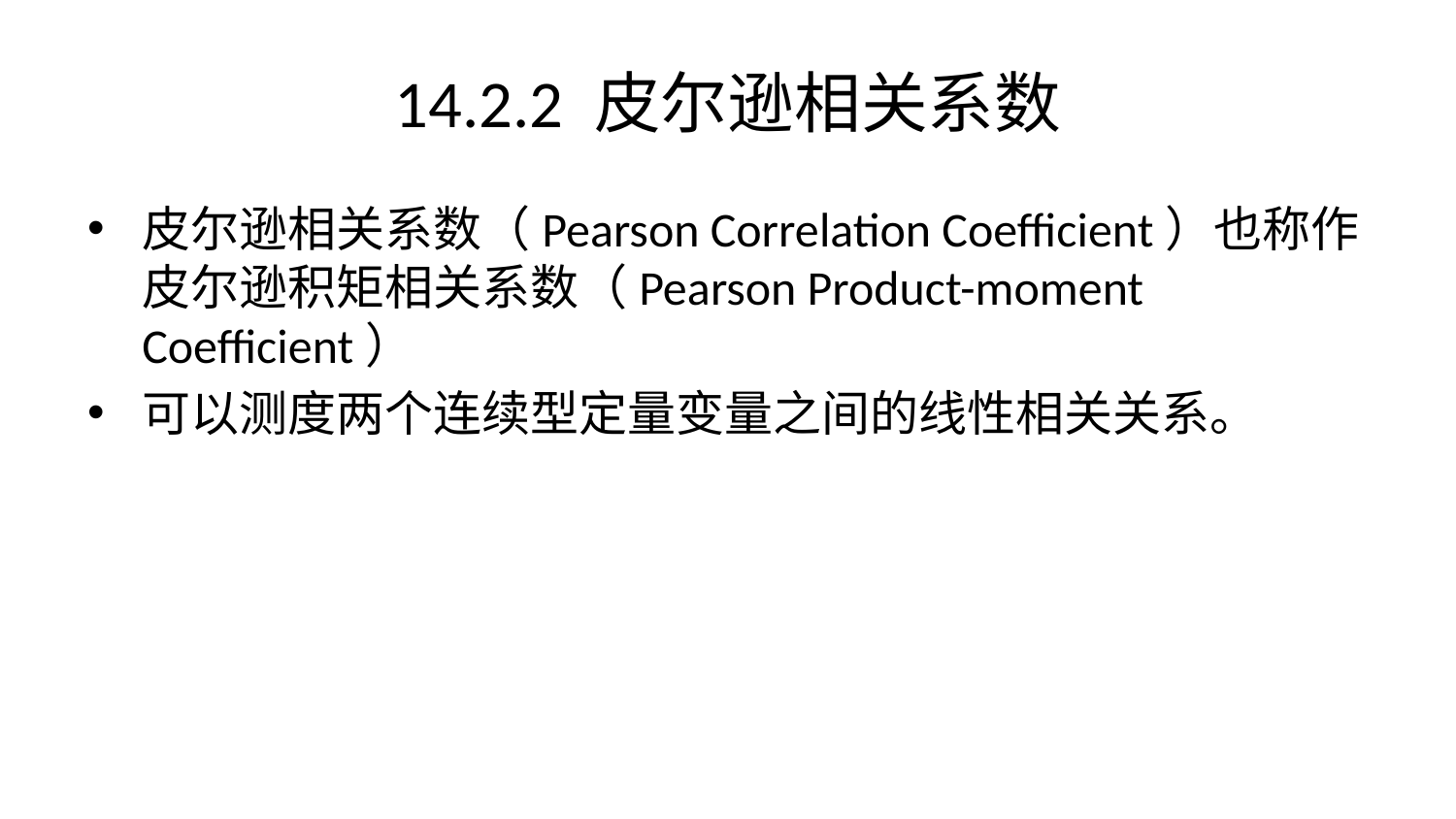

# 14.2.2 皮尔逊相关系数
皮尔逊相关系数（Pearson Correlation Coefficient）也称作皮尔逊积矩相关系数（Pearson Product-moment Coefficient）
可以测度两个连续型定量变量之间的线性相关关系。